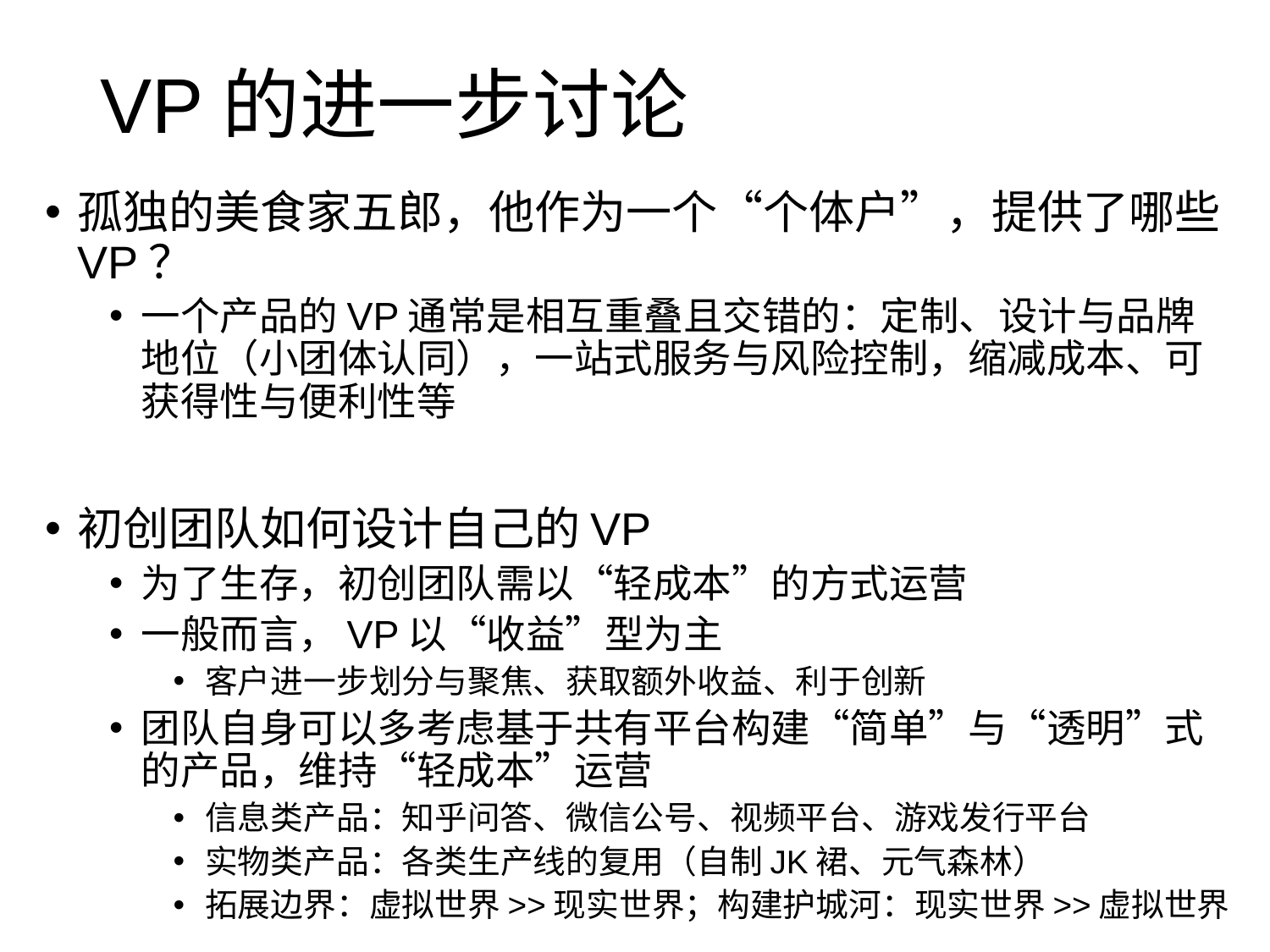

# VP的进一步讨论
孤独的美食家五郎，他作为一个“个体户”，提供了哪些VP？
一个产品的VP通常是相互重叠且交错的：定制、设计与品牌地位（小团体认同），一站式服务与风险控制，缩减成本、可获得性与便利性等

初创团队如何设计自己的VP
为了生存，初创团队需以“轻成本”的方式运营
一般而言，VP以“收益”型为主
客户进一步划分与聚焦、获取额外收益、利于创新
团队自身可以多考虑基于共有平台构建“简单”与“透明”式的产品，维持“轻成本”运营
信息类产品：知乎问答、微信公号、视频平台、游戏发行平台
实物类产品：各类生产线的复用（自制JK裙、元气森林）
拓展边界：虚拟世界>>现实世界；构建护城河：现实世界>>虚拟世界